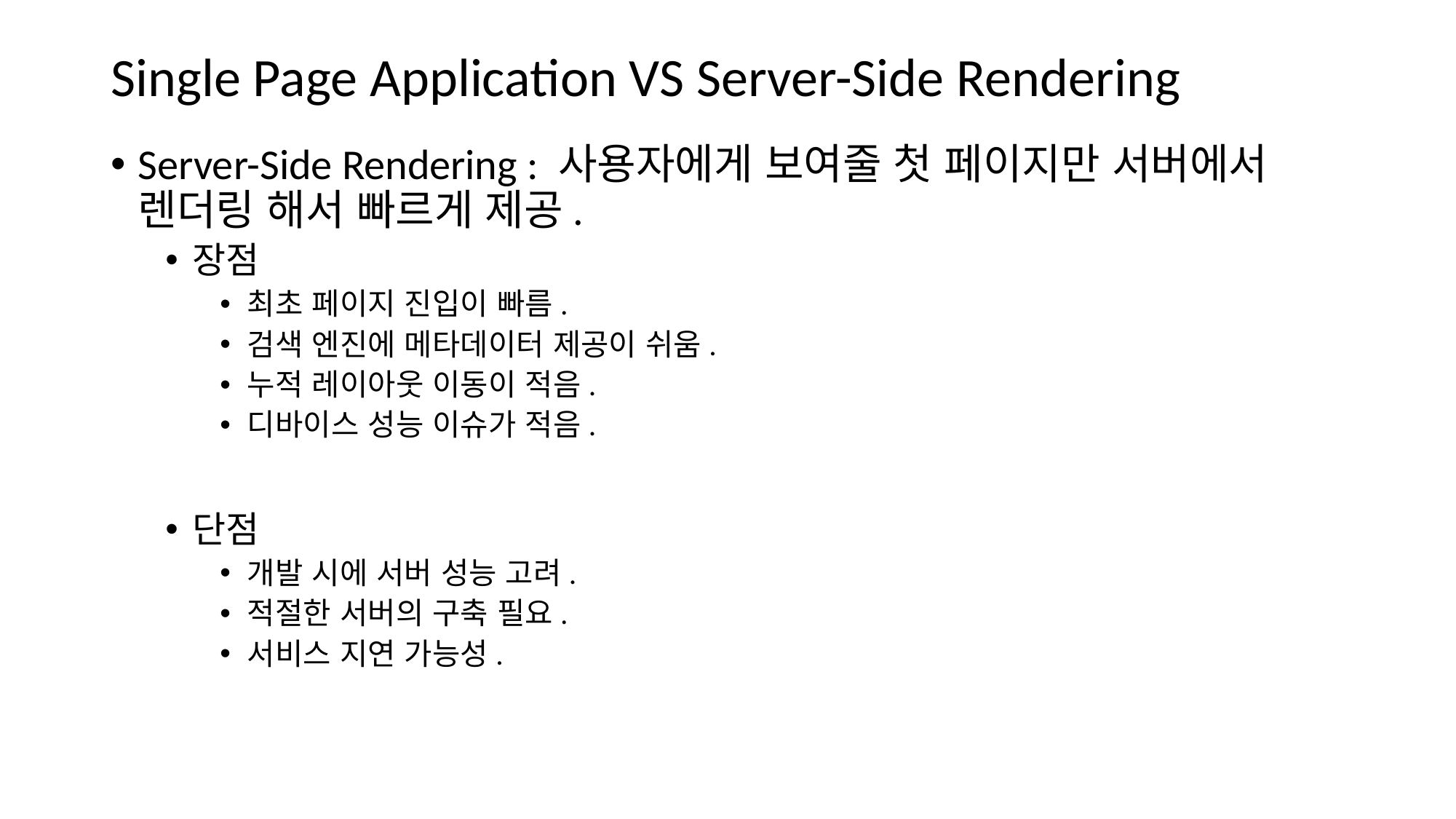

# Single Page Application VS Server-Side Rendering
Server-Side Rendering : 사용자에게 보여줄 첫 페이지만 서버에서 렌더링 해서 빠르게 제공.
장점
최초 페이지 진입이 빠름.
검색 엔진에 메타데이터 제공이 쉬움.
누적 레이아웃 이동이 적음.
디바이스 성능 이슈가 적음.

단점
개발 시에 서버 성능 고려.
적절한 서버의 구축 필요.
서비스 지연 가능성.